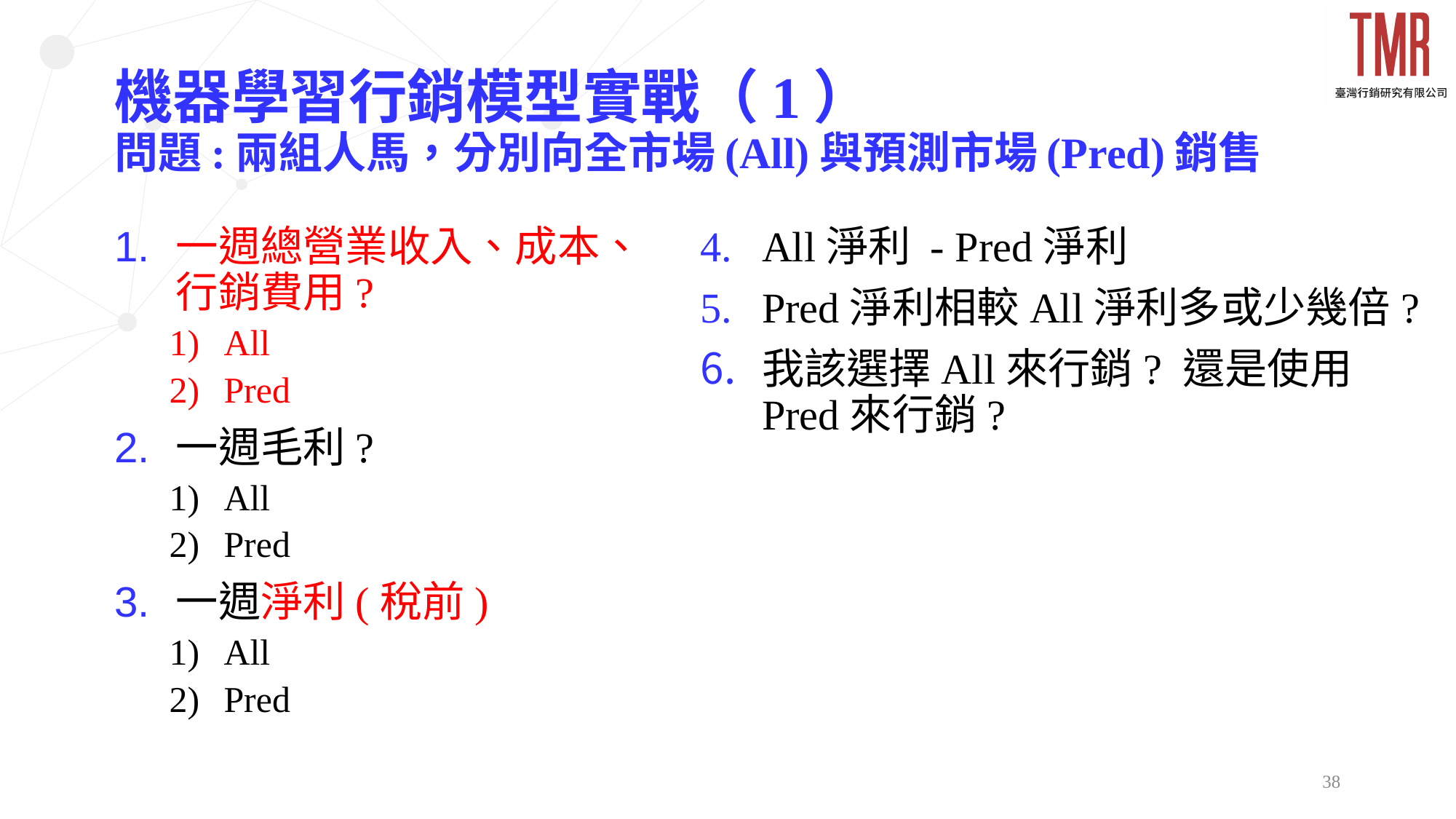

# 機器學習行銷模型實戰（1） 問題:兩組人馬，分別向全市場(All)與預測市場(Pred)銷售
一週總營業收入、成本、
行銷費用?
All
Pred
一週毛利?
All
Pred
一週淨利(稅前)
All
Pred

All淨利 - Pred淨利
Pred淨利相較All淨利多或少幾倍?
我該選擇All來行銷? 還是使用Pred來行銷?

38